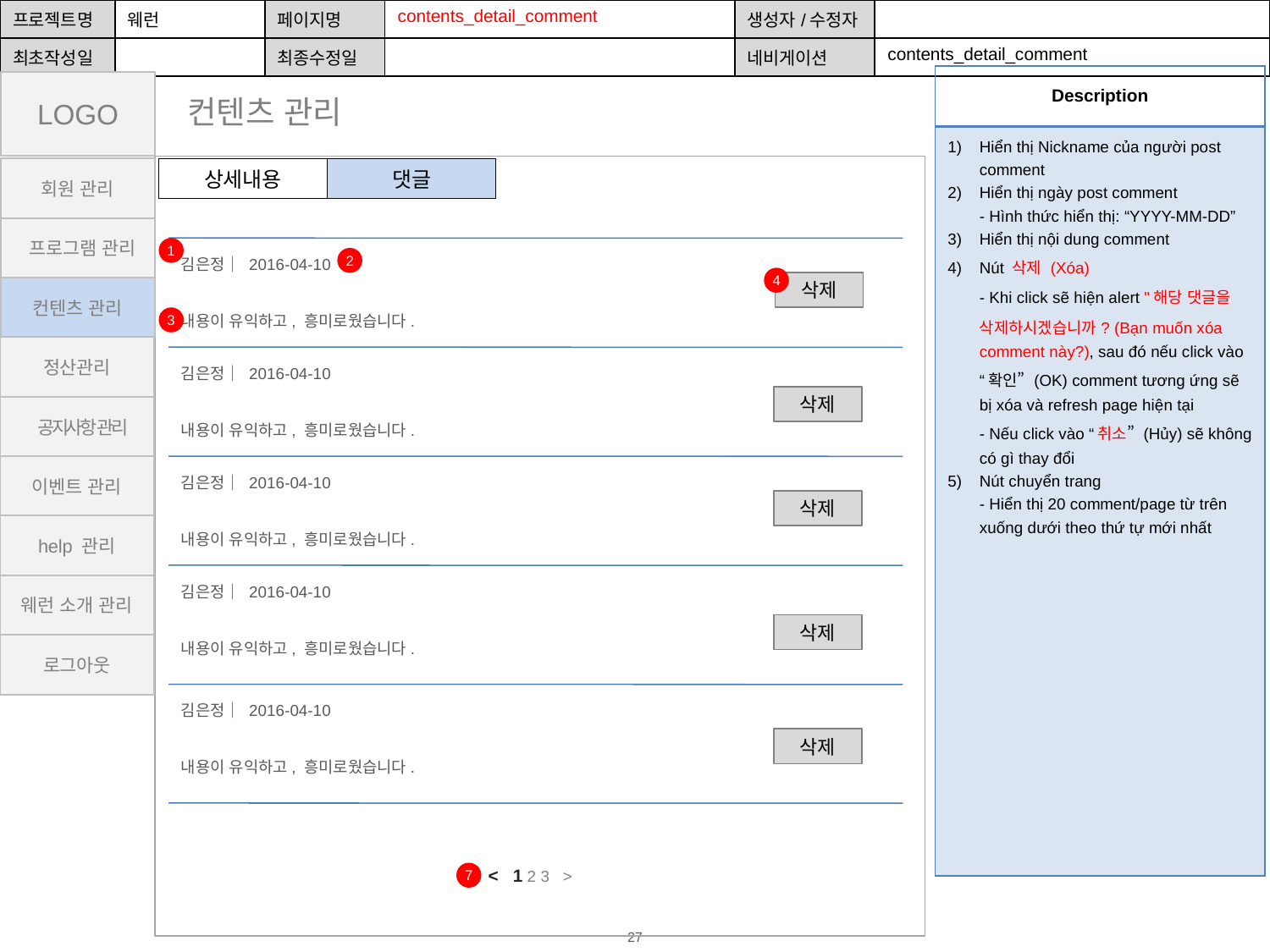

| 프로젝트명 | 웨런 | 페이지명 | contents\_detail\_comment | 생성자/수정자 |  |
| --- | --- | --- | --- | --- | --- |
| 최초작성일 |  | 최종수정일 |  | 네비게이션 | contents\_detail\_comment |
| Description |
| --- |
| Hiển thị Nickname của người post comment Hiển thị ngày post comment - Hình thức hiển thị: “YYYY-MM-DD” Hiển thị nội dung comment Nút 삭제 (Xóa) - Khi click sẽ hiện alert "해당 댓글을 삭제하시겠습니까? (Bạn muốn xóa comment này?), sau đó nếu click vào “확인” (OK) comment tương ứng sẽ bị xóa và refresh page hiện tại - Nếu click vào “취소” (Hủy) sẽ không có gì thay đổi Nút chuyển trang - Hiển thị 20 comment/page từ trên xuống dưới theo thứ tự mới nhất |
LOGO
컨텐츠 관리

회원 관리
상세내용
댓글
 프로그램 관리
1
2
김은정｜ 2016-04-10

내용이 유익하고, 흥미로웠습니다.

4
삭제
컨텐츠 관리
3
정산관리
김은정｜ 2016-04-10

내용이 유익하고, 흥미로웠습니다.

삭제
로그아웃
  공지사항 관리
6
어워드 관리
이벤트 관리
김은정｜ 2016-04-10

내용이 유익하고, 흥미로웠습니다.

8
삭제
help 관리
웨런 소개 관리
김은정｜ 2016-04-10

내용이 유익하고, 흥미로웠습니다.

삭제
로그아웃
김은정｜ 2016-04-10

내용이 유익하고, 흥미로웠습니다.

삭제
<   1 2 3   >
7